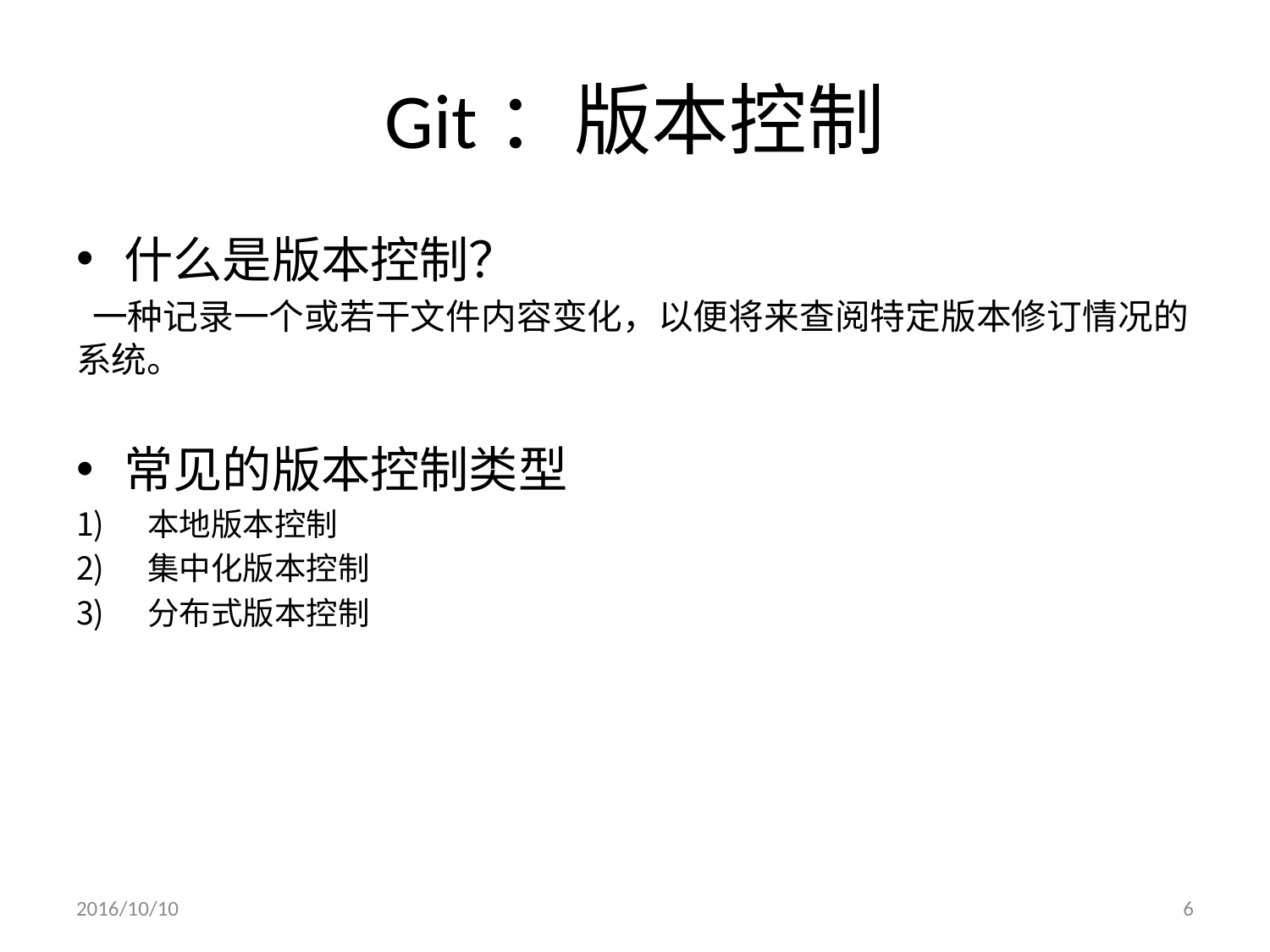

# Git：版本控制
什么是版本控制？
 一种记录一个或若干文件内容变化，以便将来查阅特定版本修订情况的系统。

常见的版本控制类型
本地版本控制
集中化版本控制
分布式版本控制
2016/10/10
6